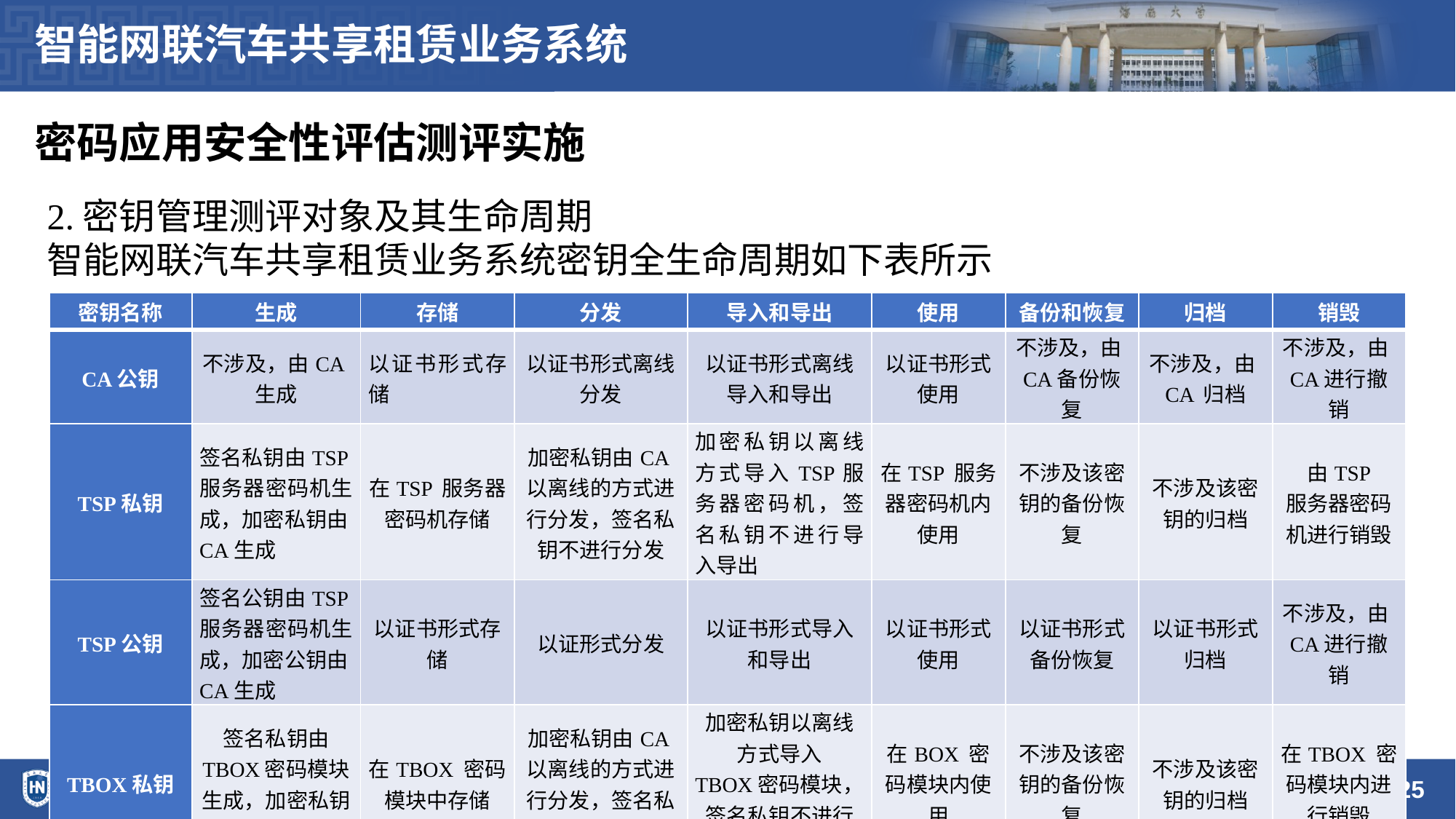

智能网联汽车共享租赁业务系统
密码应用安全性评估测评实施
2.密钥管理测评对象及其生命周期
智能网联汽车共享租赁业务系统密钥全生命周期如下表所示

| 密钥名称 | 生成 | 存储 | 分发 | 导入和导出 | 使用 | 备份和恢复 | 归档 | 销毁 |
| --- | --- | --- | --- | --- | --- | --- | --- | --- |
| CA公钥 | 不涉及，由CA生成 | 以证书形式存储 | 以证书形式离线分发 | 以证书形式离线导入和导出 | 以证书形式使用 | 不涉及，由CA备份恢复 | 不涉及，由CA 归档 | 不涉及，由CA进行撤销 |
| TSP私钥 | 签名私钥由TSP服务器密码机生成，加密私钥由CA生成 | 在TSP 服务器密码机存储 | 加密私钥由CA以离线的方式进行分发，签名私钥不进行分发 | 加密私钥以离线方式导入TSP服务器密码机，签名私钥不进行导入导出 | 在TSP 服务器密码机内使用 | 不涉及该密钥的备份恢复 | 不涉及该密钥的归档 | 由TSP 服务器密码机进行销毁 |
| TSP公钥 | 签名公钥由TSP服务器密码机生成，加密公钥由CA生成 | 以证书形式存储 | 以证形式分发 | 以证书形式导入和导出 | 以证书形式使用 | 以证书形式备份恢复 | 以证书形式归档 | 不涉及，由CA进行撤销 |
| TBOX私钥 | 签名私钥由 TBOX密码模块生成，加密私钥由CA生成 | 在TBOX 密码模块中存储 | 加密私钥由CA以离线的方式进行分发，签名私钥不进行分发 | 加密私钥以离线方式导入 TBOX密码模块，签名私钥不进行导入和导出 | 在BOX 密码模块内使用 | 不涉及该密钥的备份恢复 | 不涉及该密钥的归档 | 在TBOX 密码模块内进行销毁 |
25